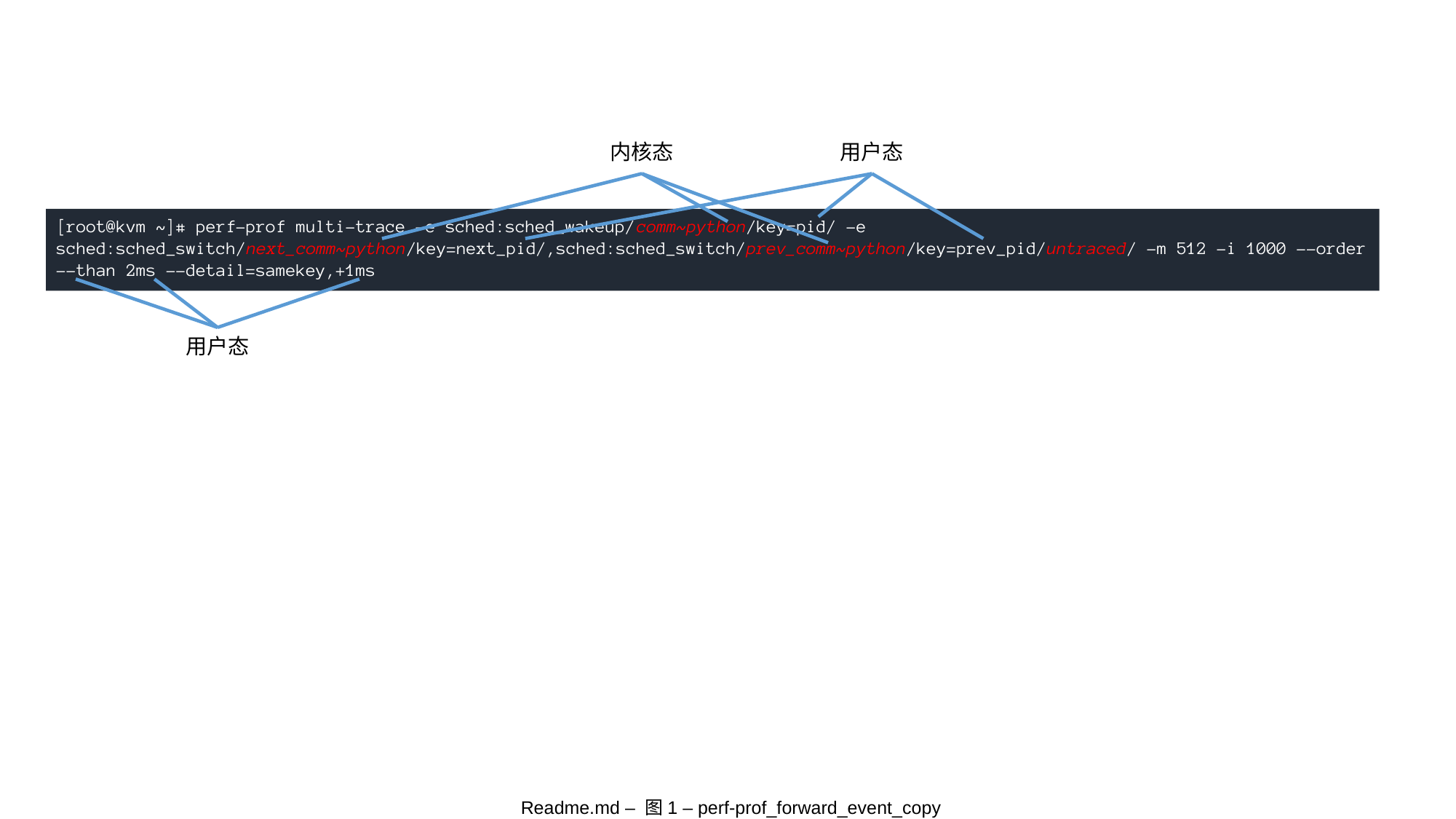

内核态
用户态
[root@kvm ~]# perf-prof multi-trace -e sched:sched_wakeup/comm~python/key=pid/ -e sched:sched_switch/next_comm~python/key=next_pid/,sched:sched_switch/prev_comm~python/key=prev_pid/untraced/ -m 512 -i 1000 --order --than 2ms --detail=samekey,+1ms
用户态
# Readme.md – 图1 – perf-prof_forward_event_copy